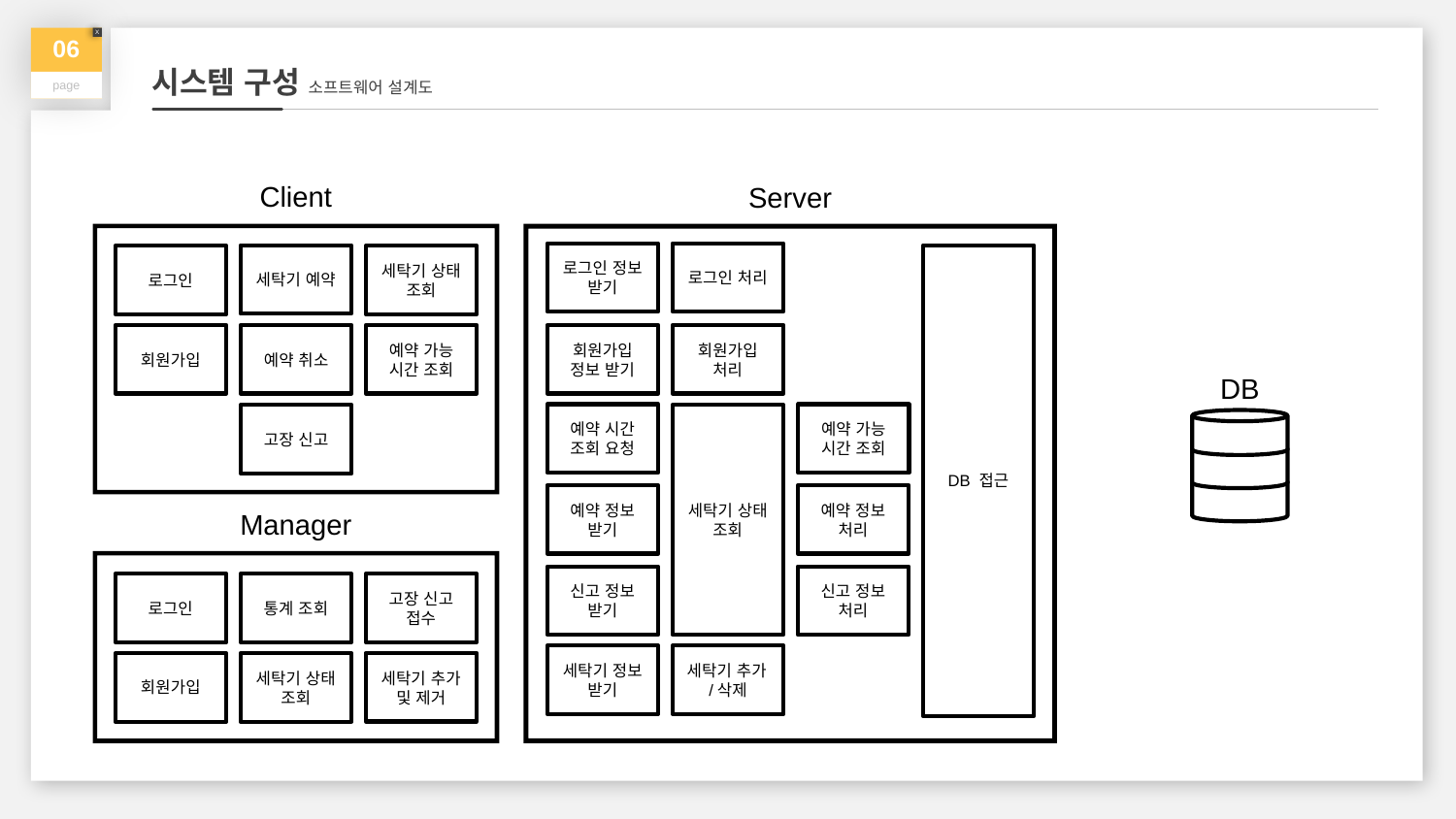

06
page
X
시스템 구성 소프트웨어 설계도
Client
Server

로그인 정보 받기
로그인 처리
세탁기 예약
DB 접근
로그인
세탁기 상태 조회
회원가입
예약 취소
예약 가능 시간 조회
회원가입 정보 받기
회원가입 처리
DB
예약 시간 조회 요청
예약 가능 시간 조회
고장 신고
세탁기 상태 조회

예약 정보 받기
예약 정보 처리
Manager

신고 정보 받기
신고 정보 처리
로그인
통계 조회
고장 신고 접수
세탁기 정보 받기
세탁기 추가/삭제
세탁기 추가 및 제거
회원가입
세탁기 상태 조회